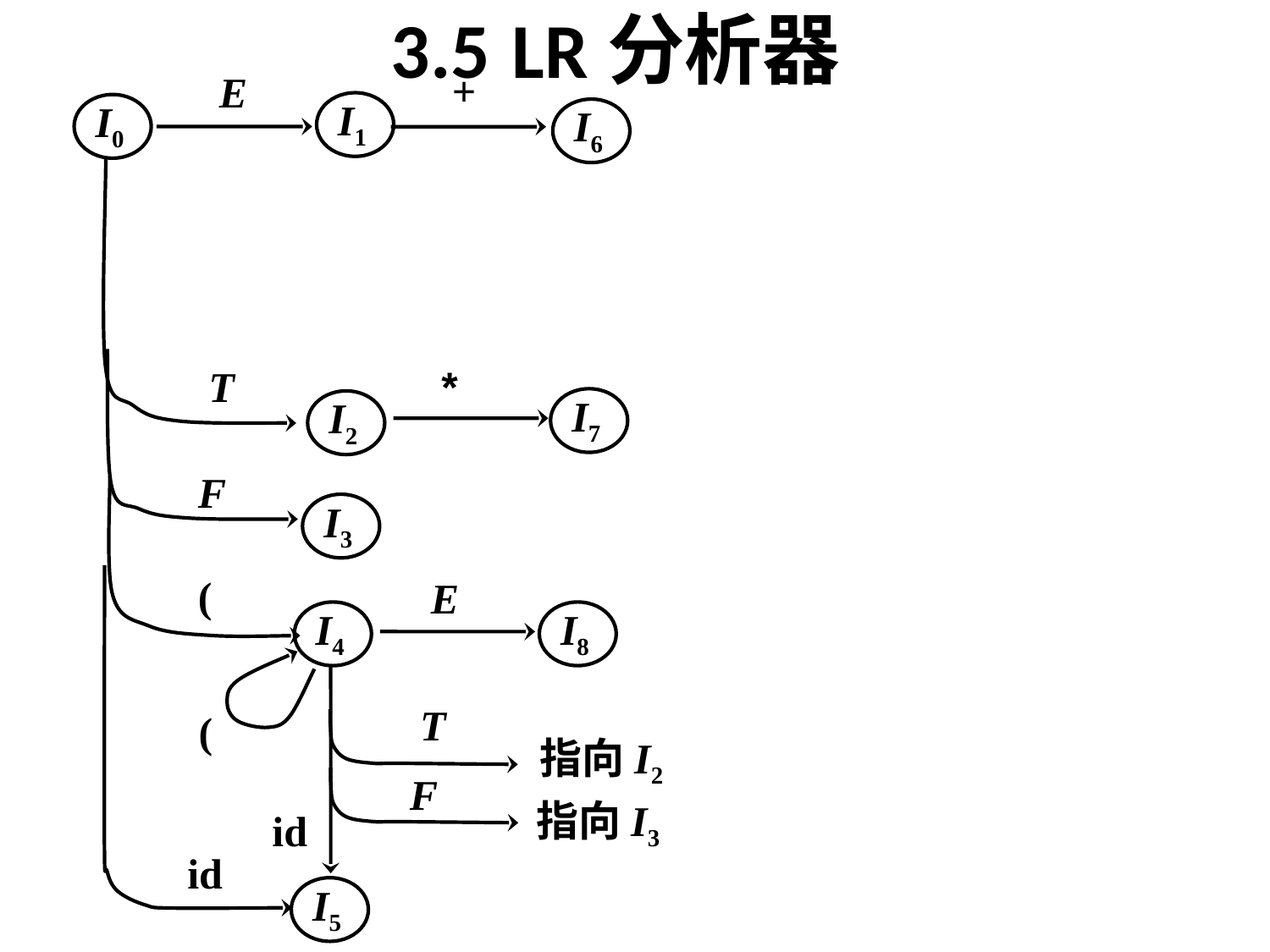

# 3.5 LR分析器
E
+
I1
I0
I6

T
*
I7
I2

F

I3

(
E
I4
I8

T
(

指向I2

F
指向I3
id
id
I5